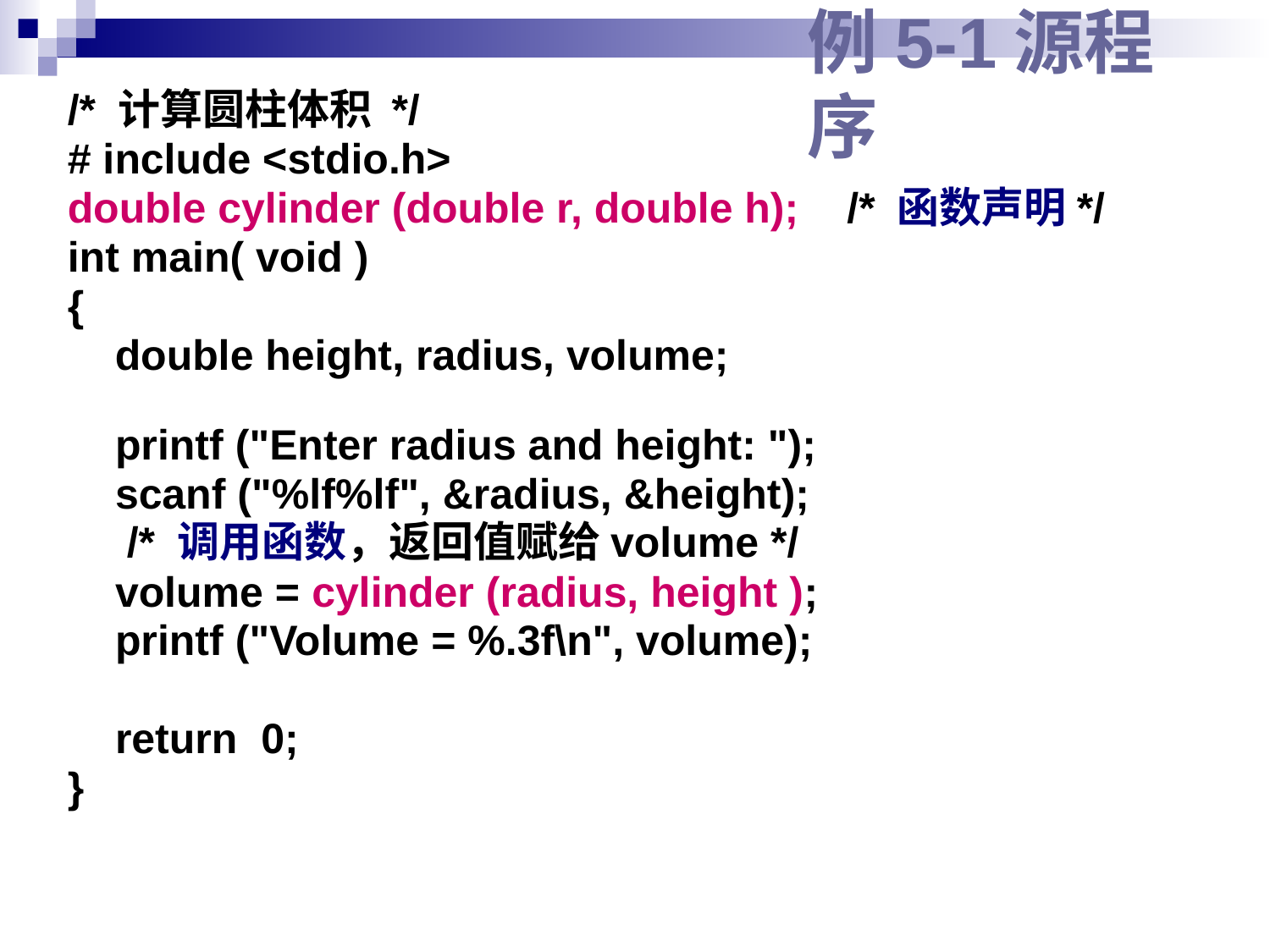

# 例5-1源程序
/* 计算圆柱体积 */
# include <stdio.h>
double cylinder (double r, double h);    /* 函数声明*/
int main( void )
{
    double height, radius, volume;
	printf ("Enter radius and height: ");
	scanf ("%lf%lf", &radius, &height);
     /* 调用函数，返回值赋给volume */
	volume = cylinder (radius, height );
	printf ("Volume = %.3f\n", volume);

	return  0;
}